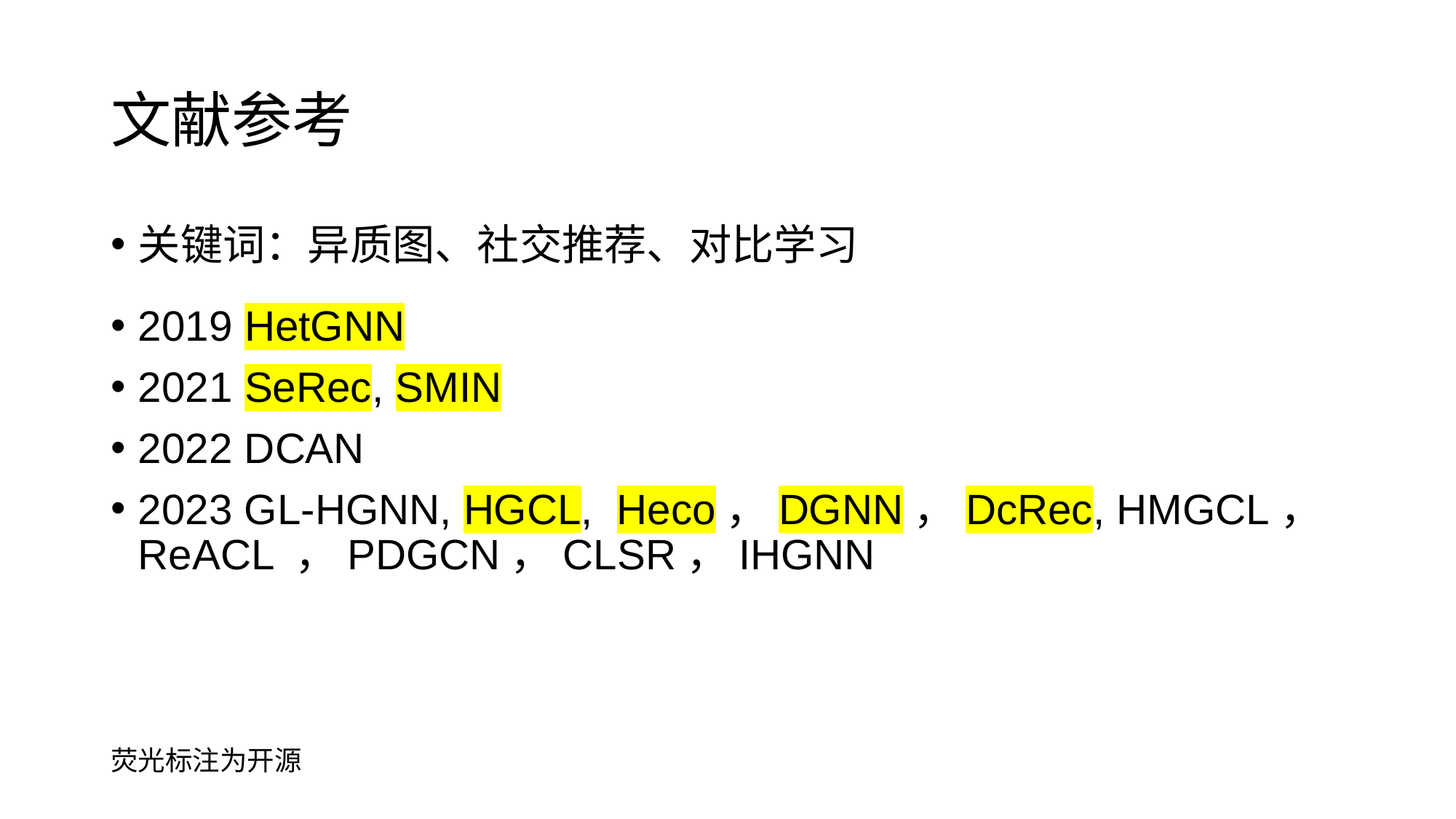

# 文献参考
关键词：异质图、社交推荐、对比学习

2019 HetGNN
2021 SeRec, SMIN
2022 DCAN
2023 GL-HGNN, HGCL,  Heco，DGNN，DcRec, HMGCL，ReACL ，PDGCN，CLSR，IHGNN
荧光标注为开源